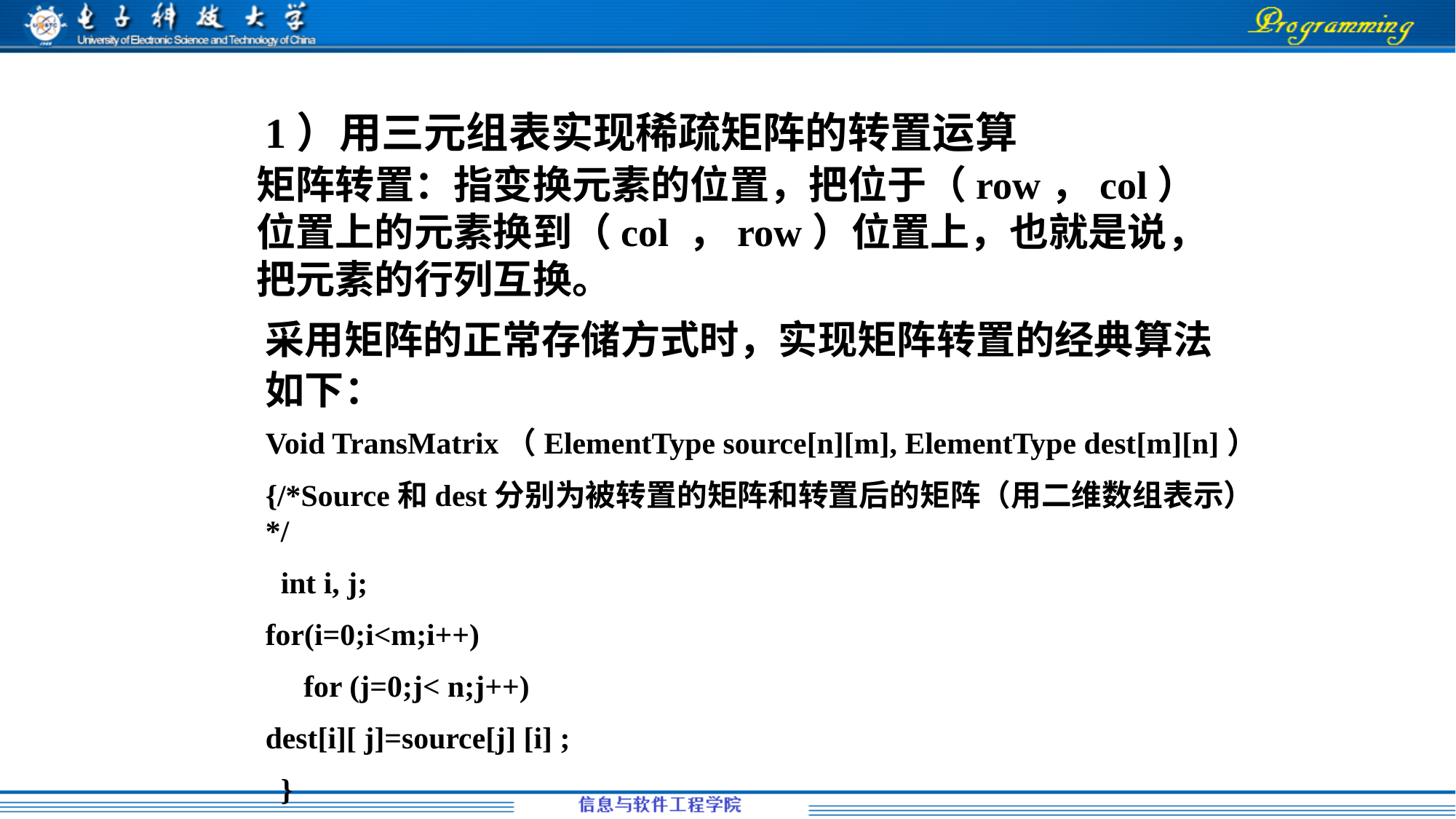

1）用三元组表实现稀疏矩阵的转置运算
矩阵转置：指变换元素的位置，把位于（row，col）位置上的元素换到（col ，row）位置上，也就是说，把元素的行列互换。
采用矩阵的正常存储方式时，实现矩阵转置的经典算法如下：
Void TransMatrix（ElementType source[n][m], ElementType dest[m][n]）
{/*Source和dest分别为被转置的矩阵和转置后的矩阵（用二维数组表示）*/
  int i, j;
for(i=0;i<m;i++)
     for (j=0;j< n;j++)
dest[i][ j]=source[j] [i] ;
  }